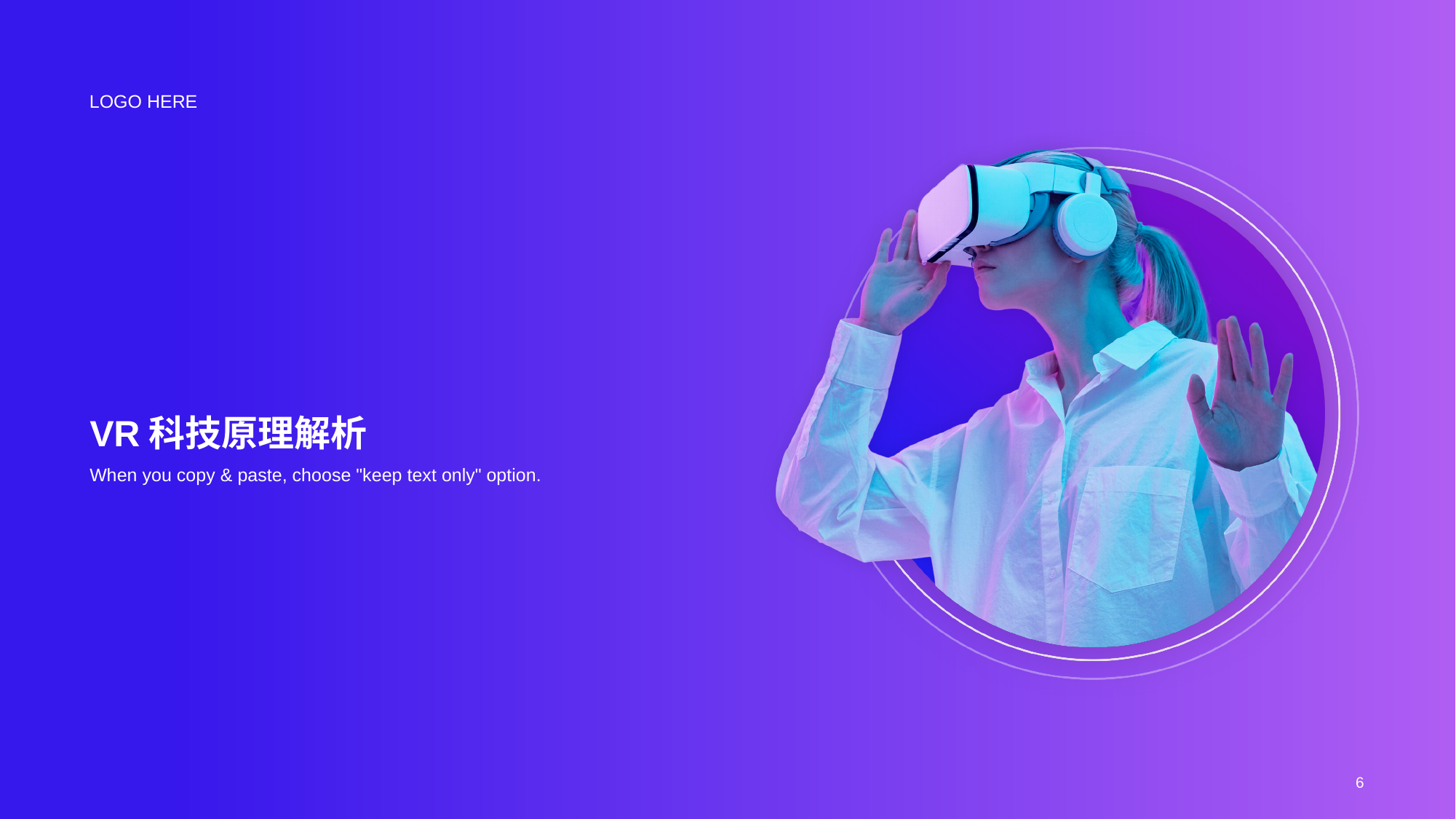

LOGO HERE
# VR科技原理解析
When you copy & paste, choose "keep text only" option.
6